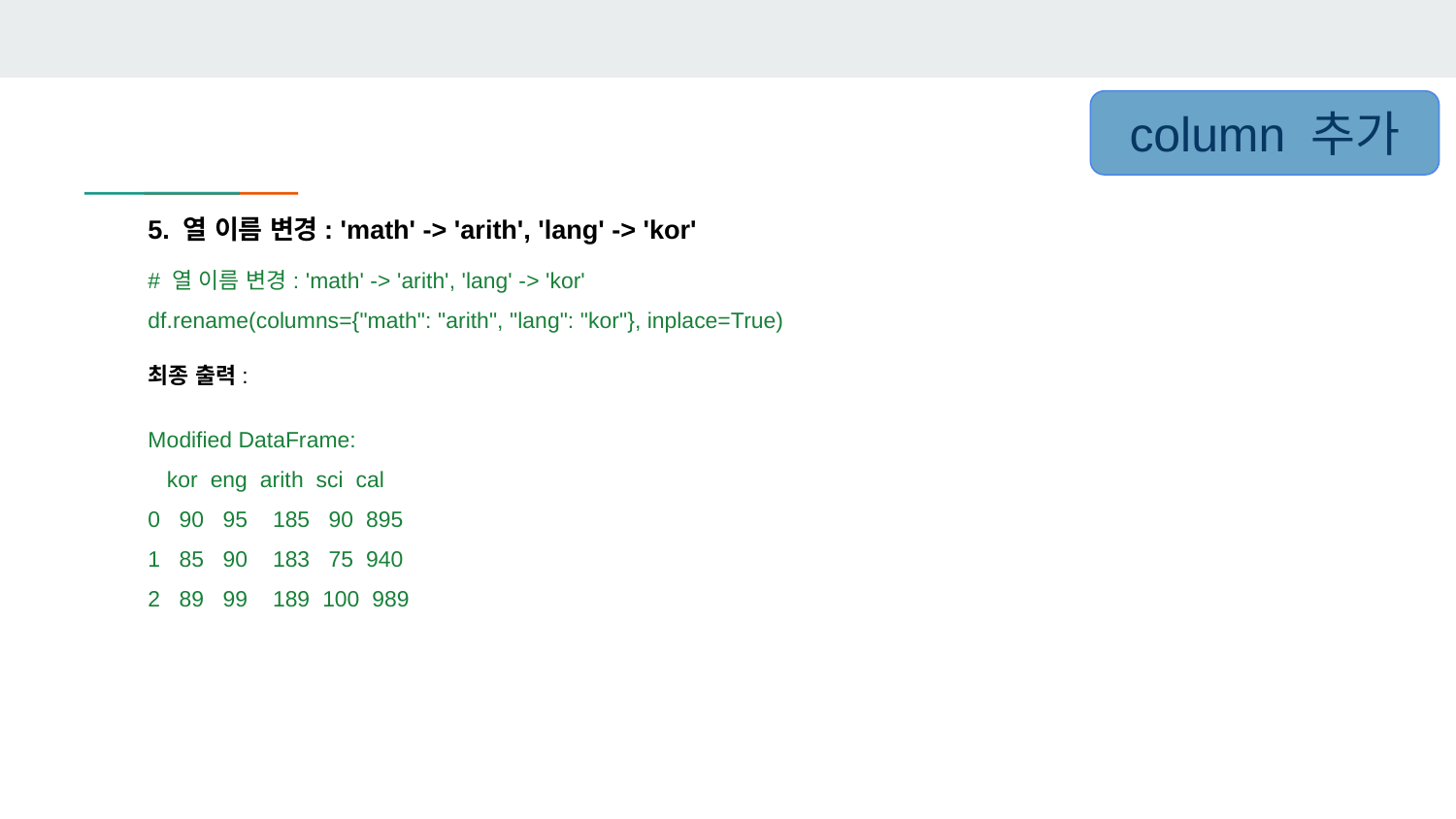

column 추가
5. 열 이름 변경: 'math' -> 'arith', 'lang' -> 'kor'
# 열 이름 변경: 'math' -> 'arith', 'lang' -> 'kor'
df.rename(columns={"math": "arith", "lang": "kor"}, inplace=True)
최종 출력:
Modified DataFrame:
   kor  eng  arith  sci  cal
0   90   95    185   90  895
1   85   90    183   75  940
2   89   99    189  100  989